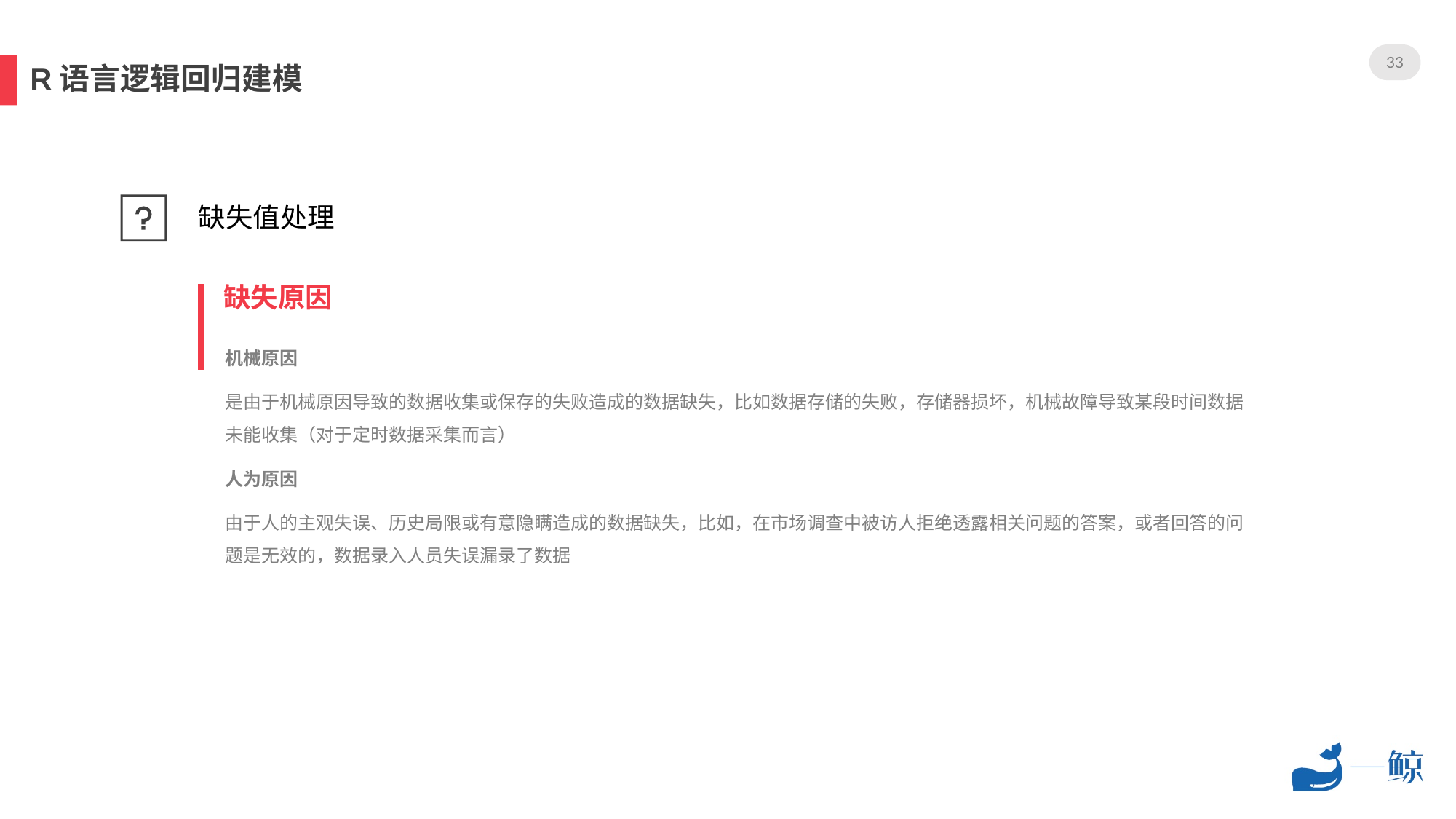

33
R语言逻辑回归建模

缺失值处理
缺失原因
机械原因
是由于机械原因导致的数据收集或保存的失败造成的数据缺失，比如数据存储的失败，存储器损坏，机械故障导致某段时间数据未能收集（对于定时数据采集而言）
人为原因
由于人的主观失误、历史局限或有意隐瞒造成的数据缺失，比如，在市场调查中被访人拒绝透露相关问题的答案，或者回答的问题是无效的，数据录入人员失误漏录了数据